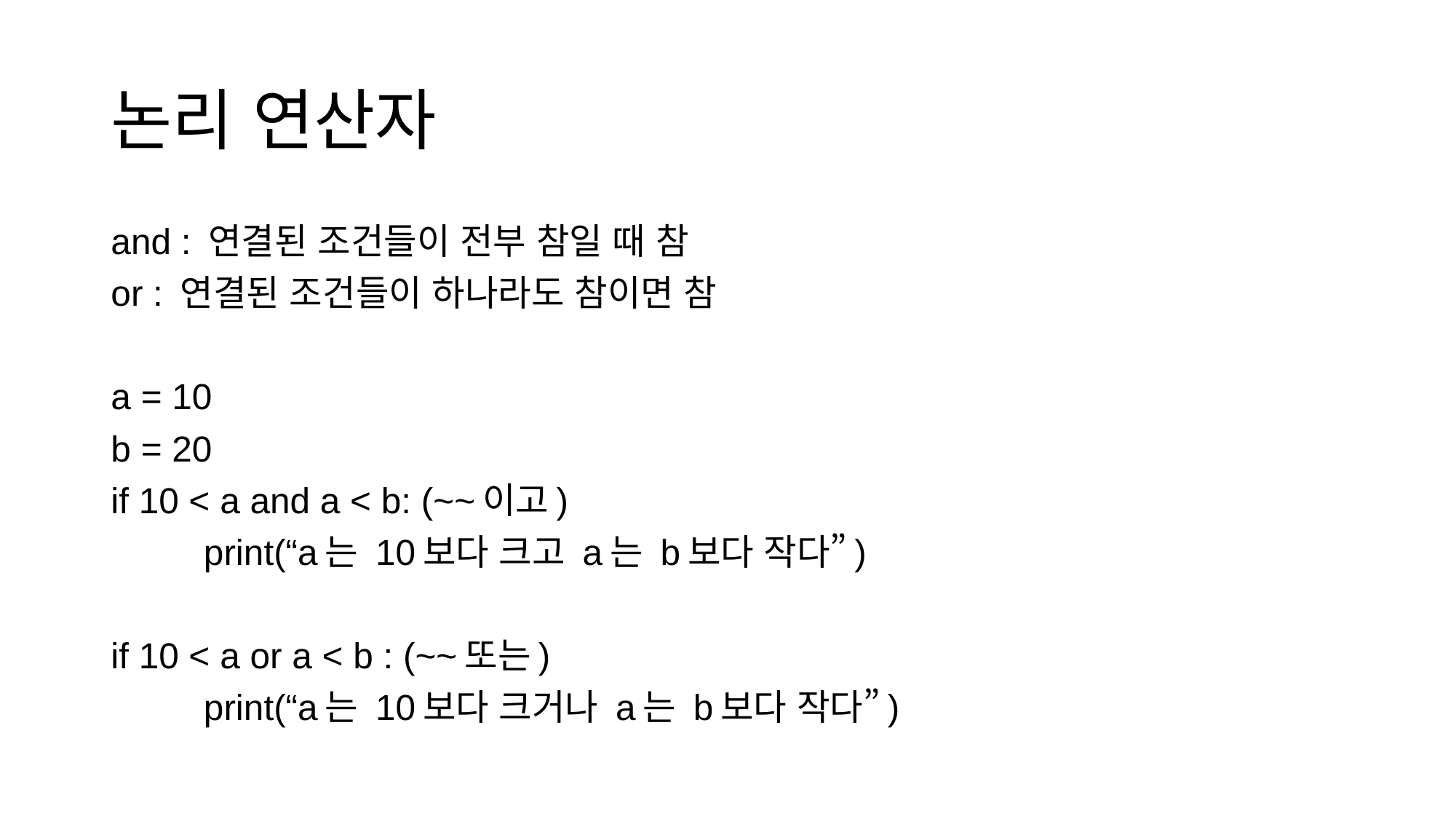

# 논리 연산자
and : 연결된 조건들이 전부 참일 때 참
or : 연결된 조건들이 하나라도 참이면 참

a = 10
b = 20
if 10 < a and a < b: (~~이고)
	print(“a는 10보다 크고 a는 b보다 작다”)

if 10 < a or a < b : (~~또는)
	print(“a는 10보다 크거나 a는 b보다 작다”)